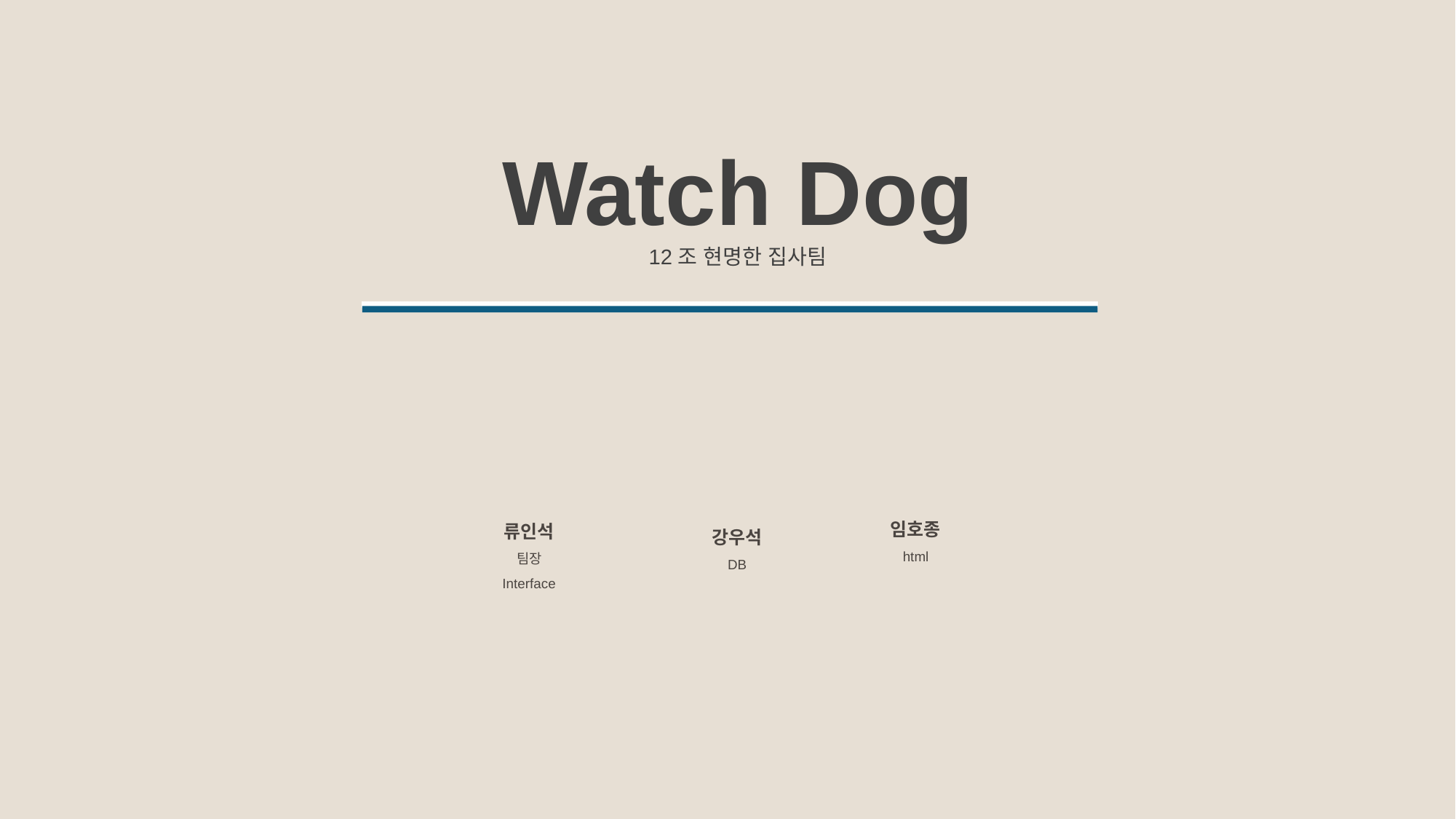

Watch Dog
12조 현명한 집사팀

임호종
html

류인석
팀장
Interface
강우석
DB